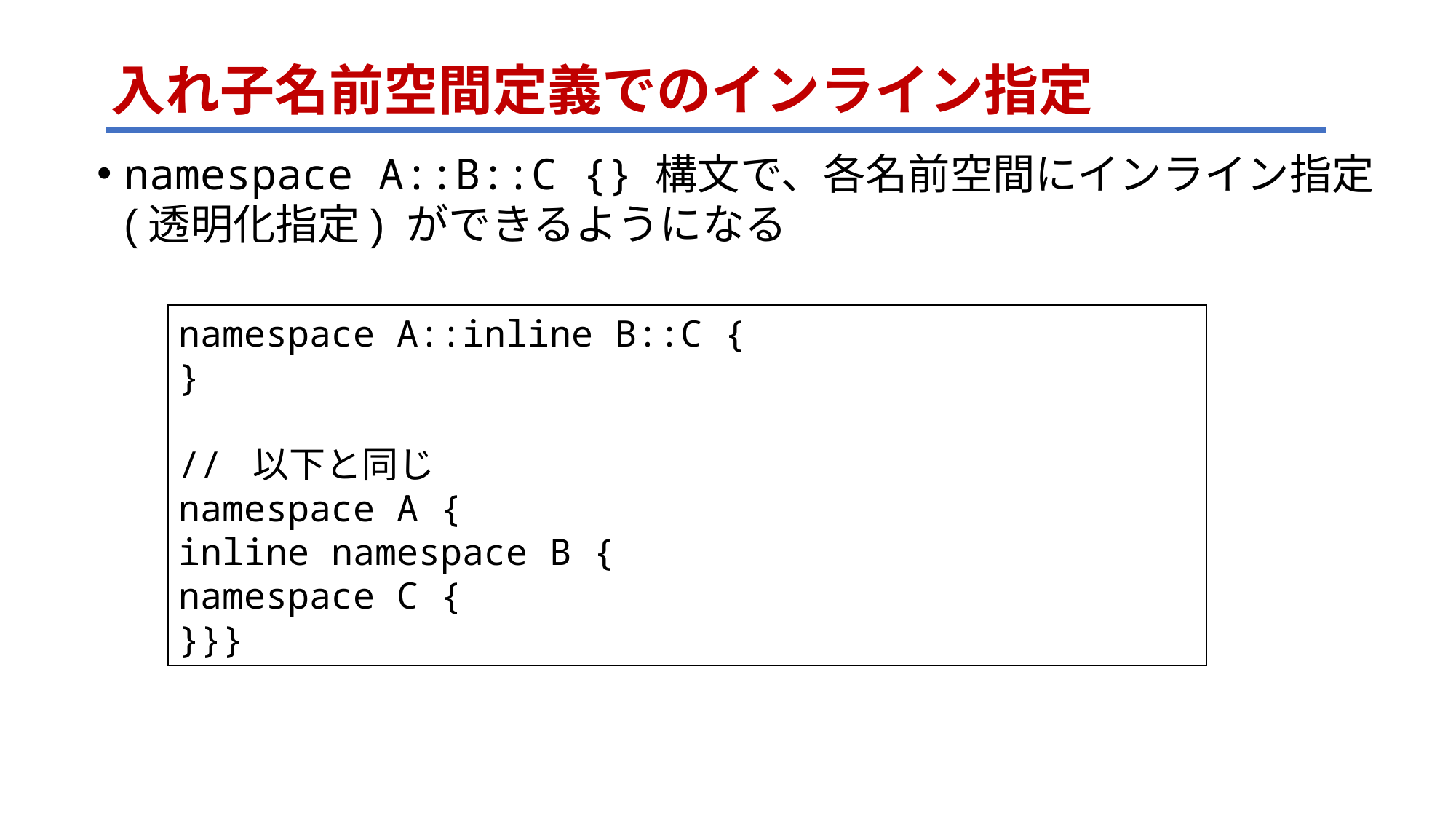

# 入れ子名前空間定義でのインライン指定
namespace A::B::C {} 構文で、各名前空間にインライン指定
(透明化指定) ができるようになる
namespace A::inline B::C {
}

// 以下と同じ
namespace A {
inline namespace B {
namespace C {
}}}